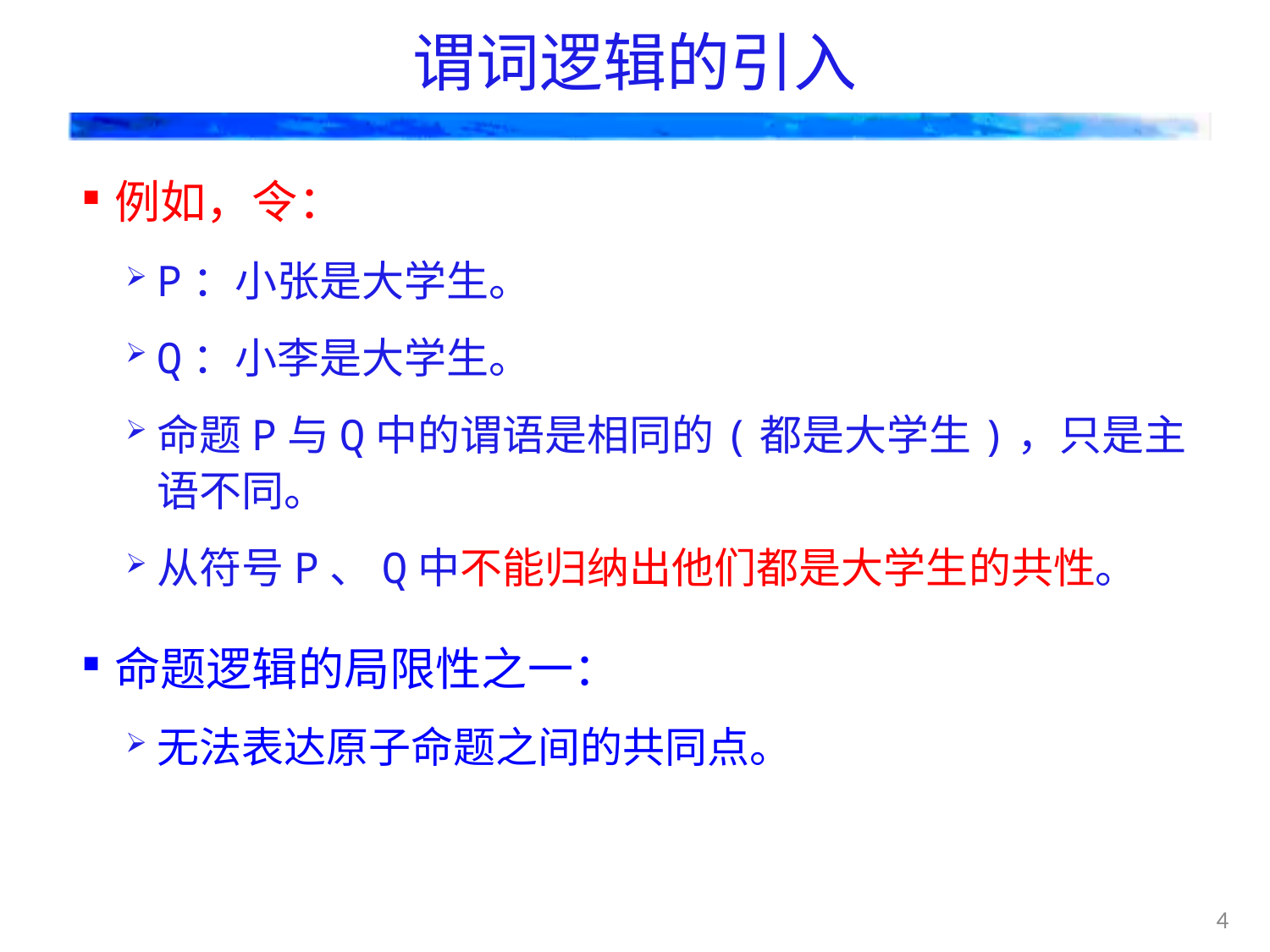

# 谓词逻辑的引入
例如，令：
P：小张是大学生。
Q：小李是大学生。
命题P与Q中的谓语是相同的(都是大学生)，只是主语不同。
从符号P、Q中不能归纳出他们都是大学生的共性。
命题逻辑的局限性之一：
无法表达原子命题之间的共同点。
4